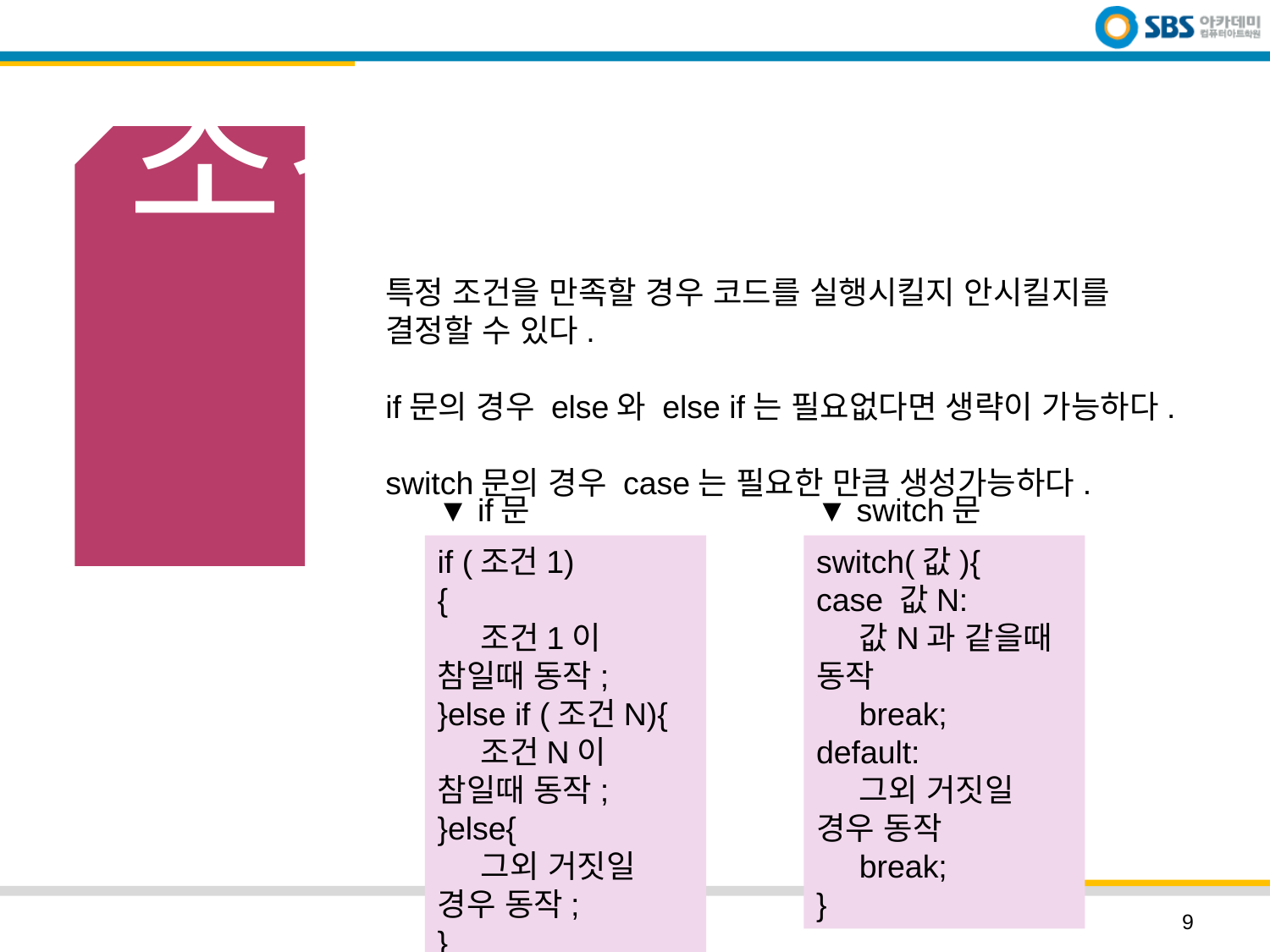

# 조건문

특정 조건을 만족할 경우 코드를 실행시킬지 안시킬지를 결정할 수 있다.

if문의 경우 else와 else if는 필요없다면 생략이 가능하다.

switch문의 경우 case는 필요한 만큼 생성가능하다.
▼ if문
▼ switch문
if (조건1)
{
    조건1이 참일때 동작;
}else if (조건N){
    조건N이 참일때 동작;
}else{
    그외 거짓일 경우 동작;
}
switch(값){
case 값N:
    값N과 같을때 동작
    break;
default:
    그외 거짓일 경우 동작
    break;
}
SBS ACADEMY
9